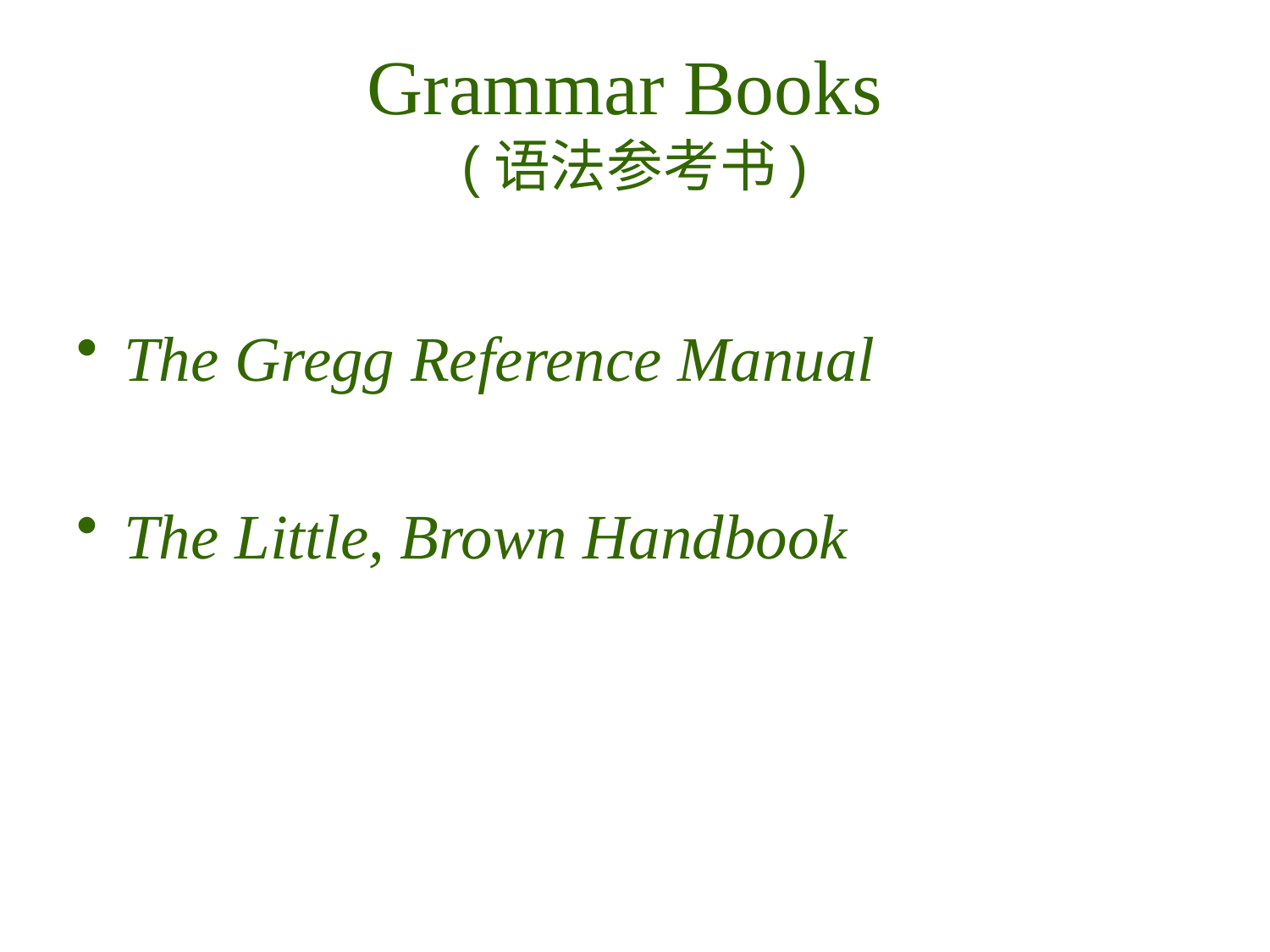

# Grammar Books (语法参考书)

The Gregg Reference Manual

The Little, Brown Handbook